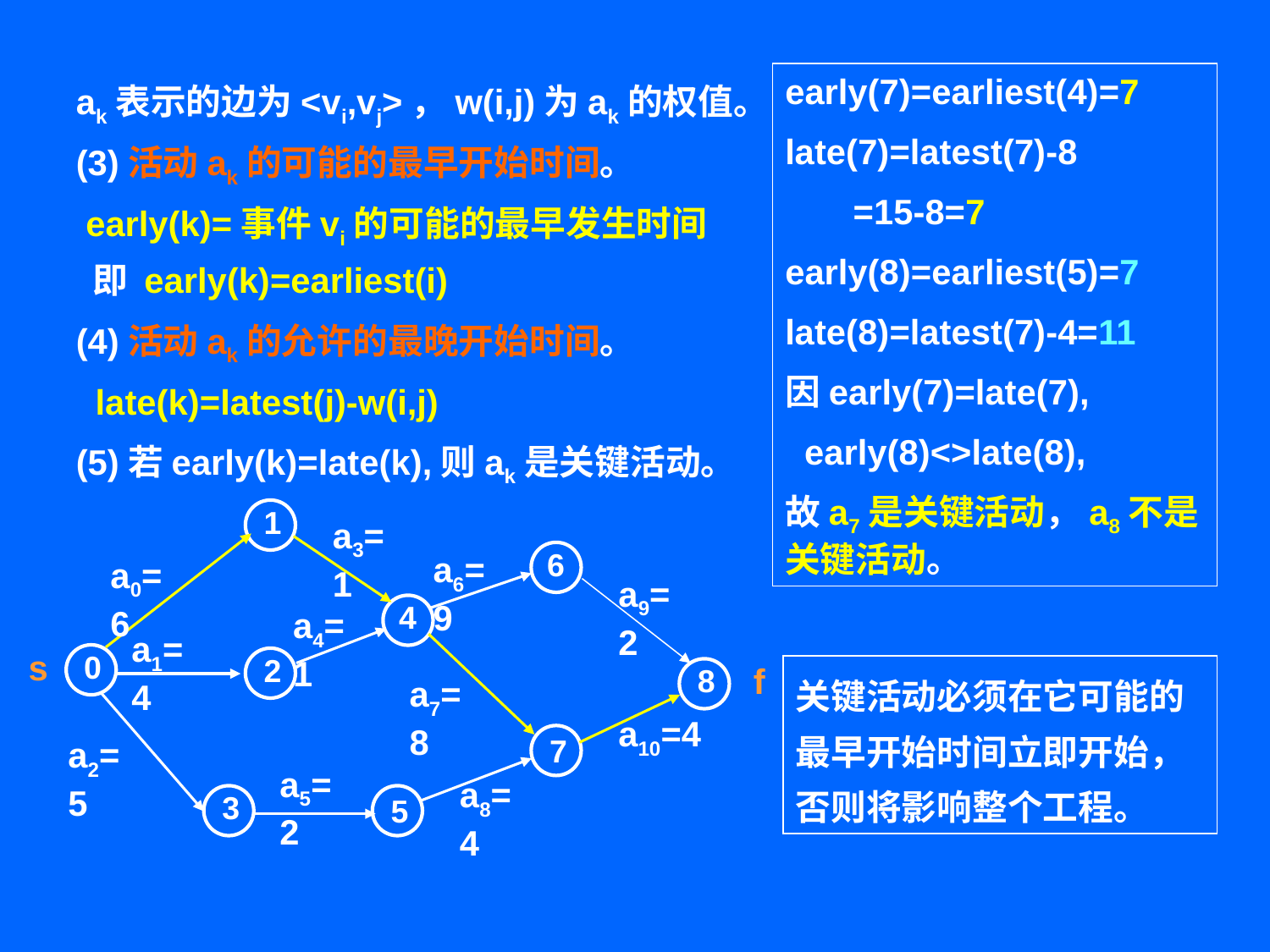

early(7)=earliest(4)=7
late(7)=latest(7)-8
       =15-8=7
early(8)=earliest(5)=7
late(8)=latest(7)-4=11
因early(7)=late(7),
  early(8)<>late(8),
故a7是关键活动，a8不是关键活动。
ak表示的边为<vi,vj>，w(i,j)为ak的权值。
(3)活动ak的可能的最早开始时间。
 early(k)=事件vi的可能的最早发生时间
 即 early(k)=earliest(i)
(4)活动ak的允许的最晚开始时间。
  late(k)=latest(j)-w(i,j)
(5)若early(k)=late(k),则ak是关键活动。
1

a3=1

6
a6=9

a0=6
a9=2

4

a4=1
a1=4

s
0
2

f
8

a7=8

a10=4
7

a2=5
a5=2

a8=4
3
5

关键活动必须在它可能的最早开始时间立即开始，否则将影响整个工程。